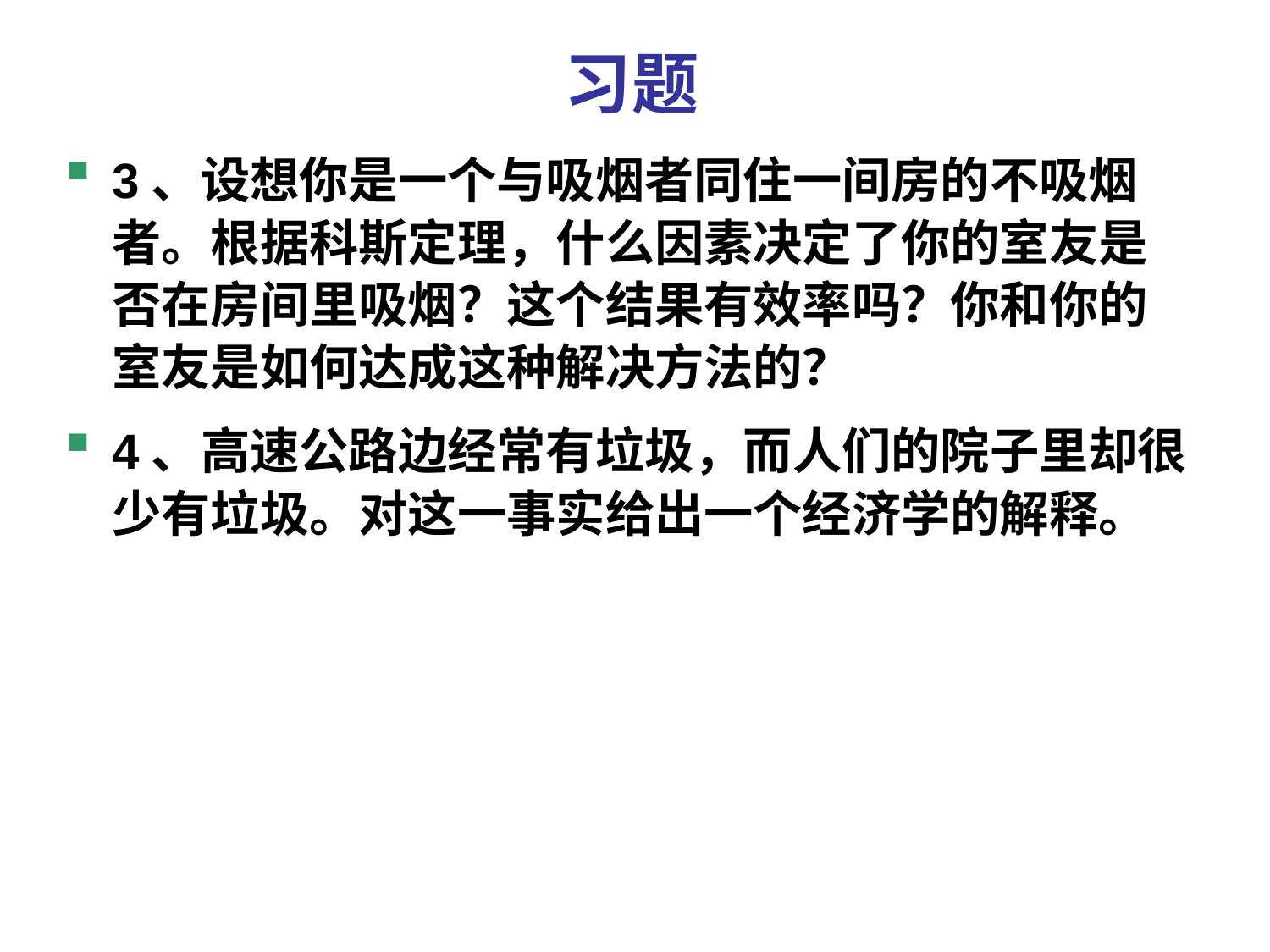

# 习题
3、设想你是一个与吸烟者同住一间房的不吸烟者。根据科斯定理，什么因素决定了你的室友是否在房间里吸烟？这个结果有效率吗？你和你的室友是如何达成这种解决方法的？
4、高速公路边经常有垃圾，而人们的院子里却很少有垃圾。对这一事实给出一个经济学的解释。